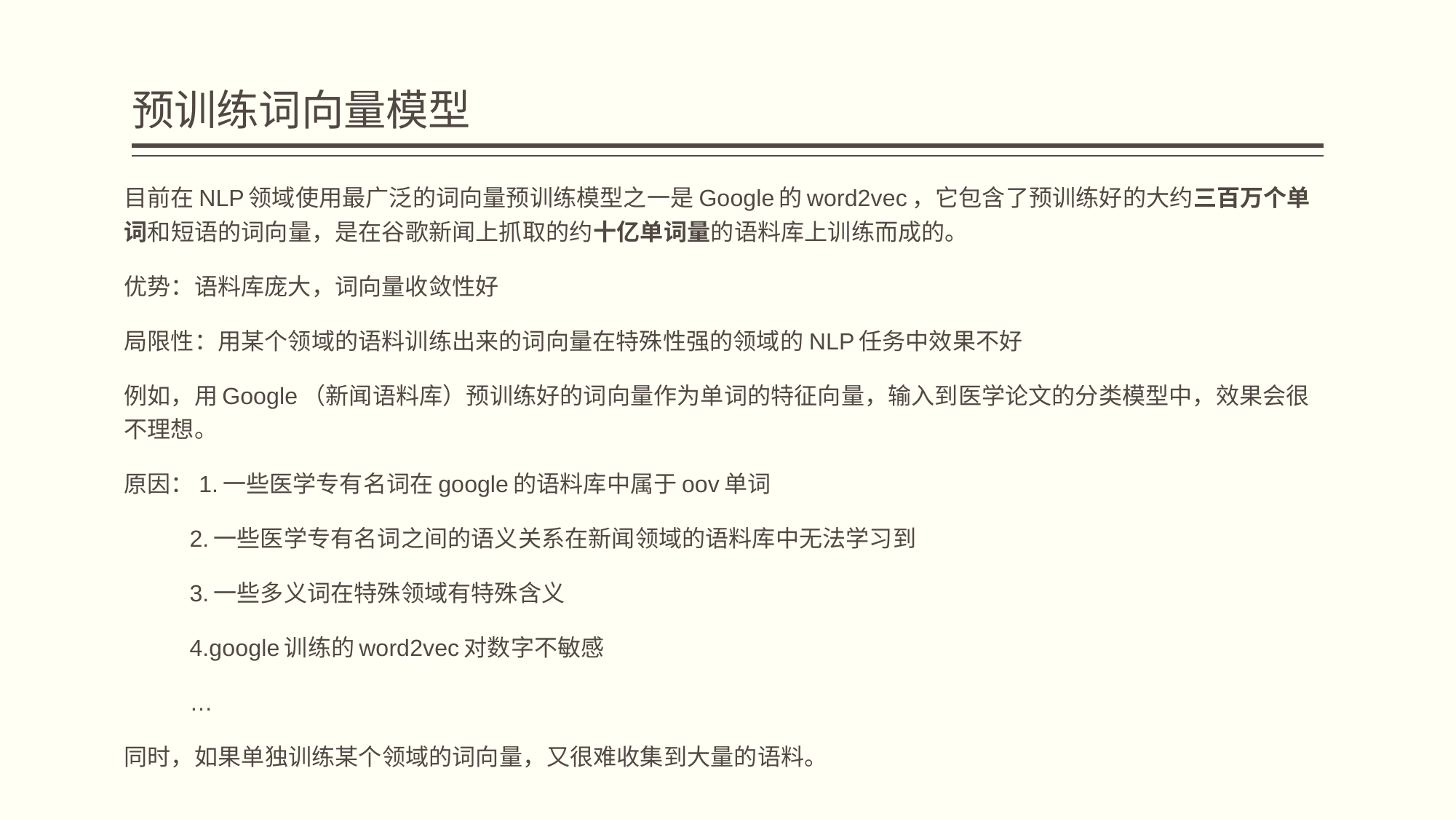

# 预训练词向量模型
目前在NLP领域使用最广泛的词向量预训练模型之一是Google的word2vec，它包含了预训练好的大约三百万个单词和短语的词向量，是在谷歌新闻上抓取的约十亿单词量的语料库上训练而成的。
优势：语料库庞大，词向量收敛性好
局限性：用某个领域的语料训练出来的词向量在特殊性强的领域的NLP任务中效果不好
例如，用Google（新闻语料库）预训练好的词向量作为单词的特征向量，输入到医学论文的分类模型中，效果会很不理想。
原因：1.一些医学专有名词在google的语料库中属于oov单词
          2.一些医学专有名词之间的语义关系在新闻领域的语料库中无法学习到
          3.一些多义词在特殊领域有特殊含义
          4.google训练的word2vec对数字不敏感
          …
同时，如果单独训练某个领域的词向量，又很难收集到大量的语料。